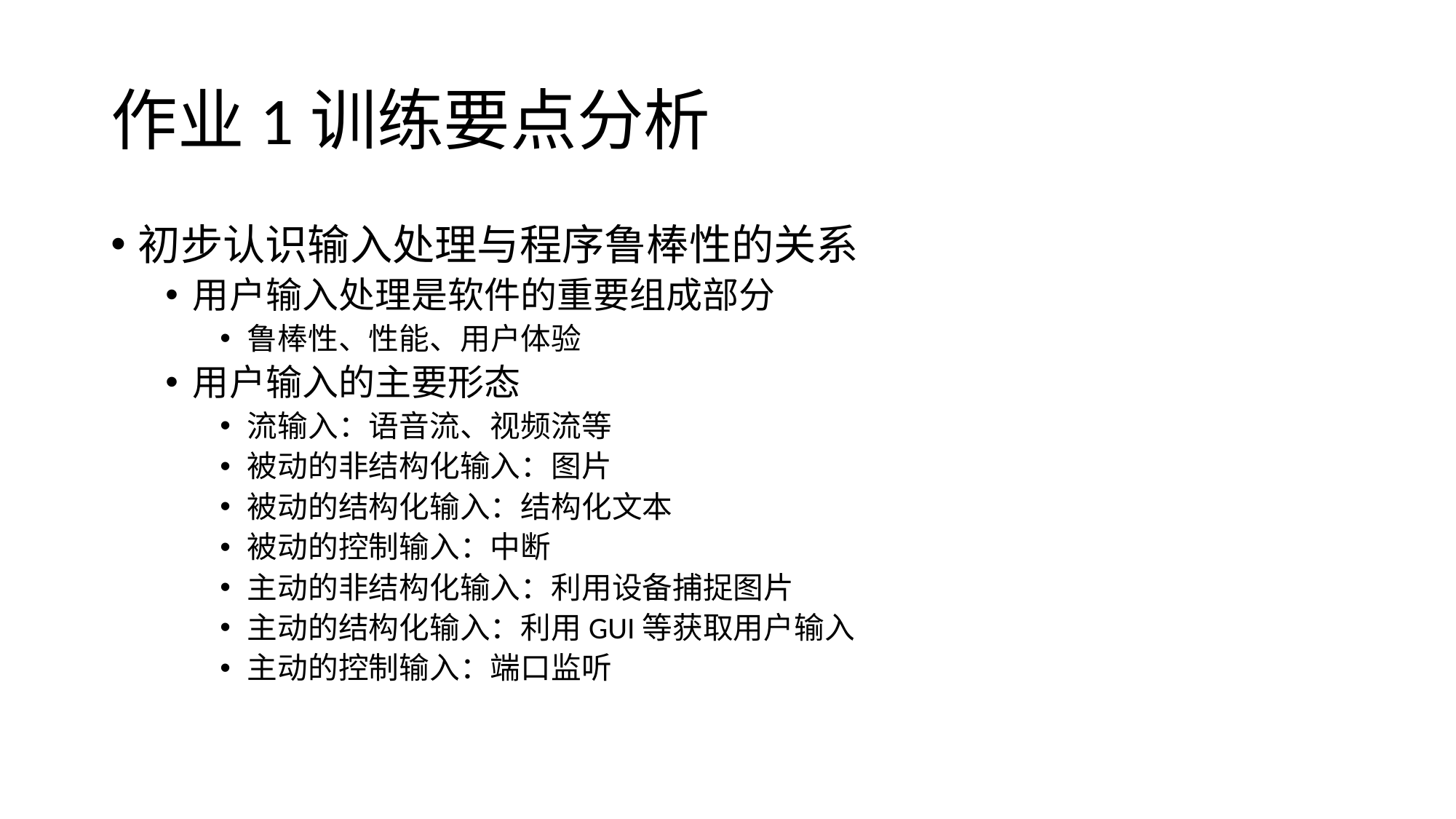

# 作业1训练要点分析
初步认识输入处理与程序鲁棒性的关系
用户输入处理是软件的重要组成部分
鲁棒性、性能、用户体验
用户输入的主要形态
流输入：语音流、视频流等
被动的非结构化输入：图片
被动的结构化输入：结构化文本
被动的控制输入：中断
主动的非结构化输入：利用设备捕捉图片
主动的结构化输入：利用GUI等获取用户输入
主动的控制输入：端口监听